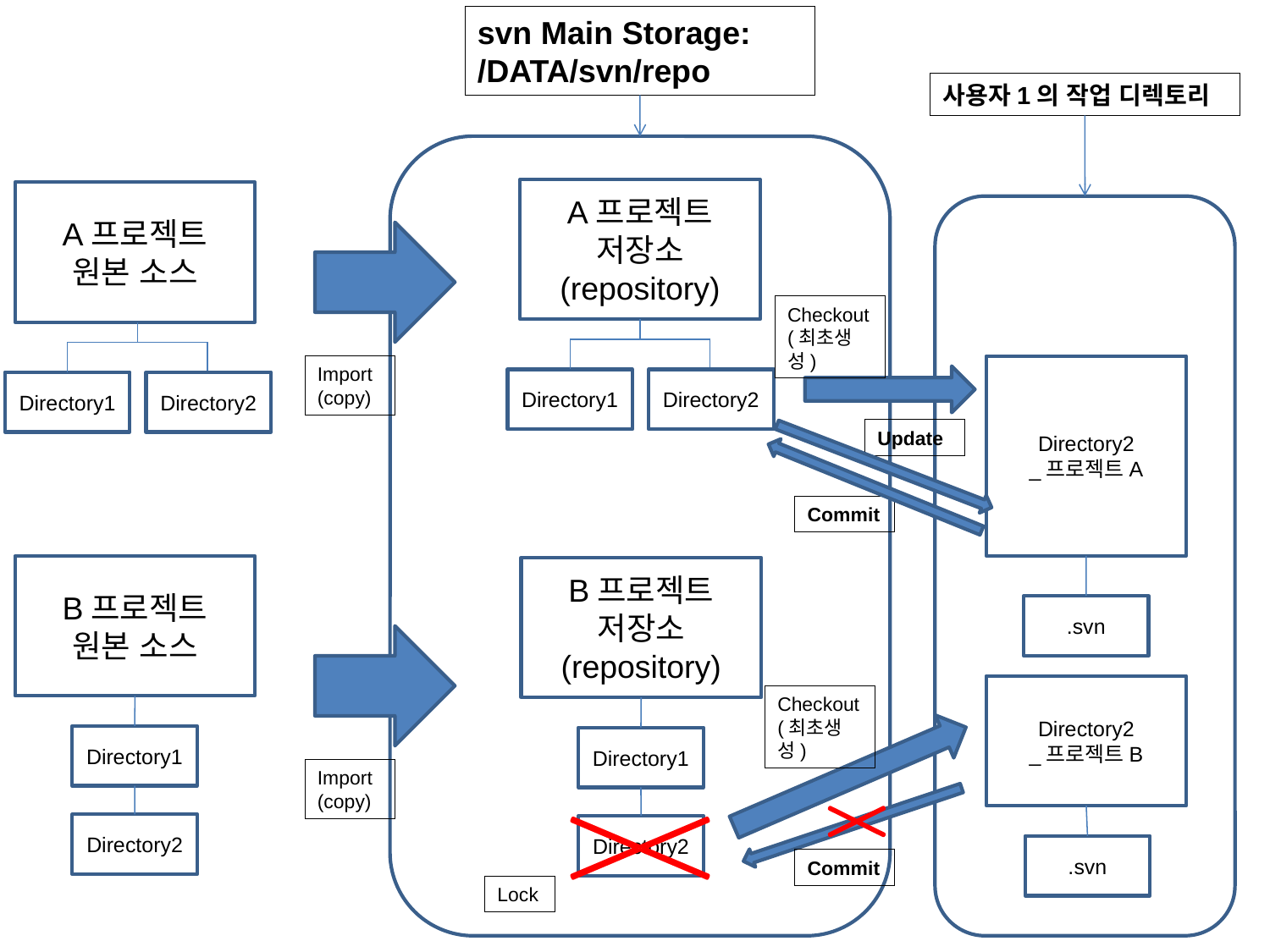

svn Main Storage:
/DATA/svn/repo
사용자1의 작업 디렉토리

A프로젝트
저장소
(repository)
A프로젝트
원본 소스

Checkout
(최초생성)
Import
(copy)
Directory2
_프로젝트A

Directory1
Directory2
Directory1
Directory2
Update

Commit
B프로젝트
원본 소스
B프로젝트
저장소
(repository)
.svn

Directory2
_프로젝트B
Checkout
(최초생성)
Directory1
Directory1

Import
(copy)

Directory2

Directory2
.svn
Commit
Lock